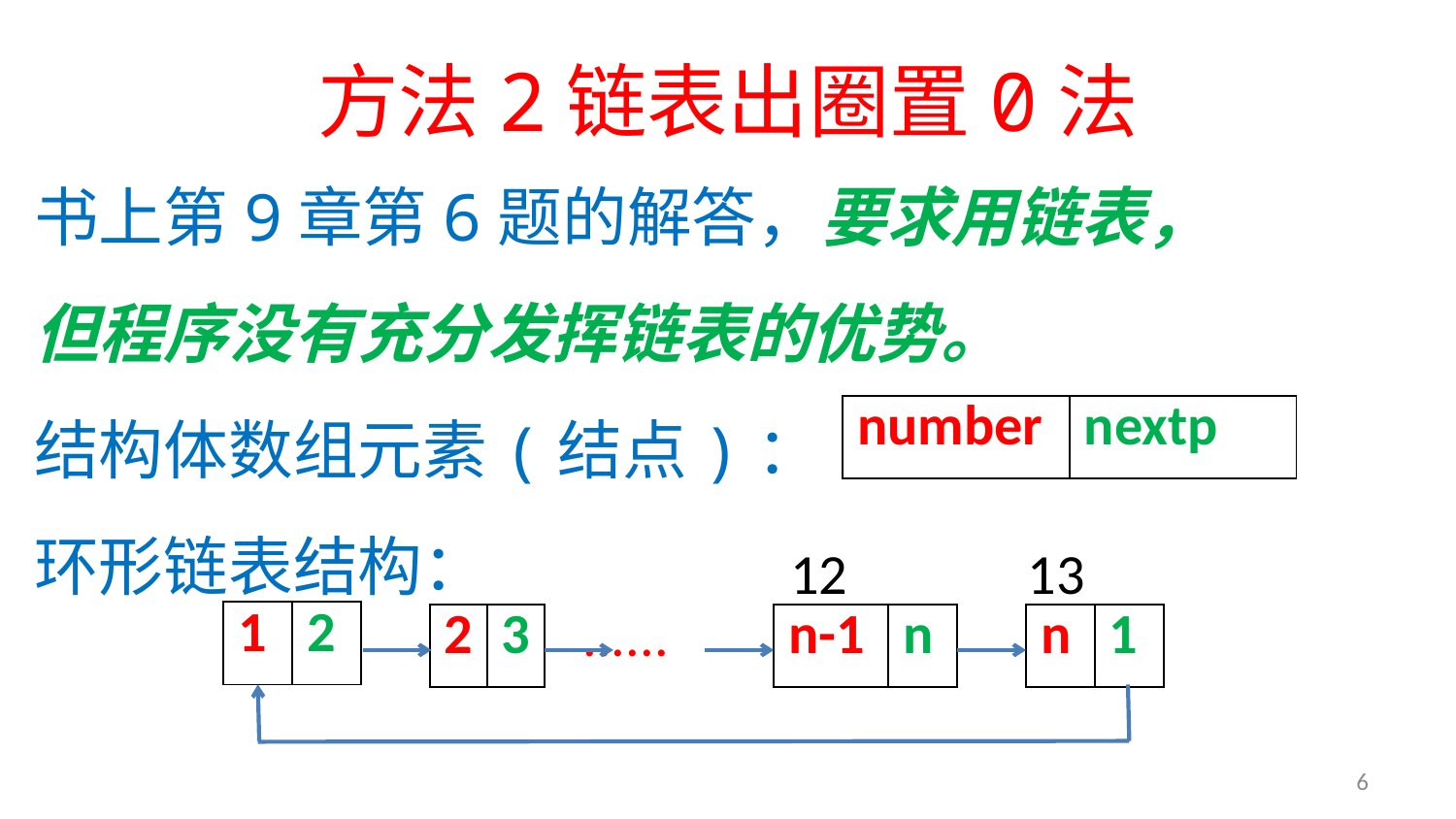

# 方法2链表出圈置0法
书上第9章第6题的解答，要求用链表，
但程序没有充分发挥链表的优势。
结构体数组元素(结点)：
环形链表结构：
| number | nextp |
| --- | --- |
12              13
......
| 1 | 2 |
| --- | --- |
| 2 | 3 |
| --- | --- |
| n-1 | n |
| --- | --- |
| n | 1 |
| --- | --- |
6